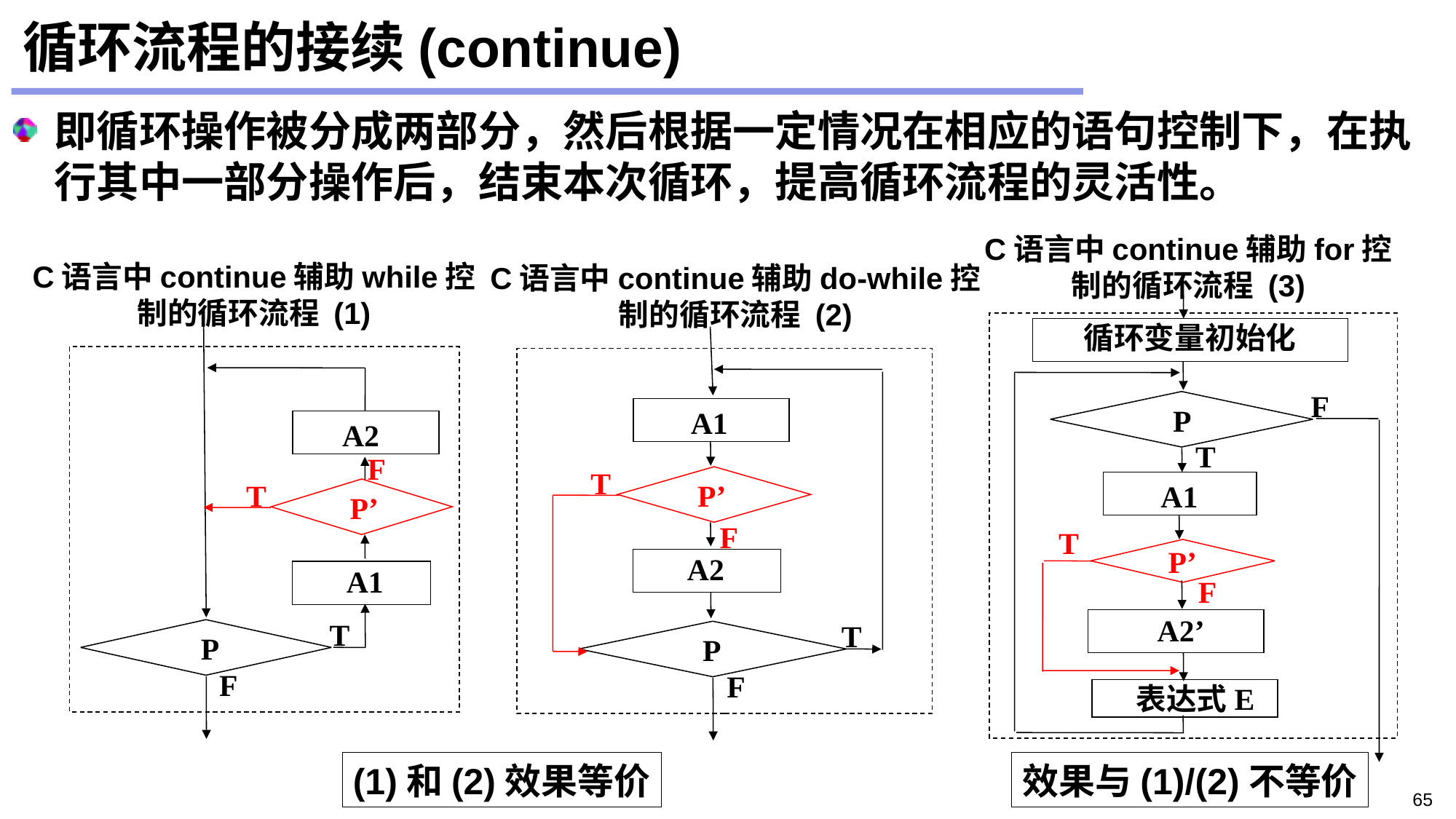

# 循环流程的接续(continue)
即循环操作被分成两部分，然后根据一定情况在相应的语句控制下，在执行其中一部分操作后，结束本次循环，提高循环流程的灵活性。

C语言中continue辅助for控制的循环流程 (3)

    循环变量初始化

F

         P

T

    A1

T

        P’

F

       A2’

   表达式E

C语言中continue辅助while控制的循环流程 (1)

   A2
F

T

         P’

     A1

T

         P

F

C语言中continue辅助do-while控制的循环流程 (2)

    A1

T

          P’

F

     A2

T

         P

F

(1)和(2)效果等价
效果与(1)/(2)不等价
65